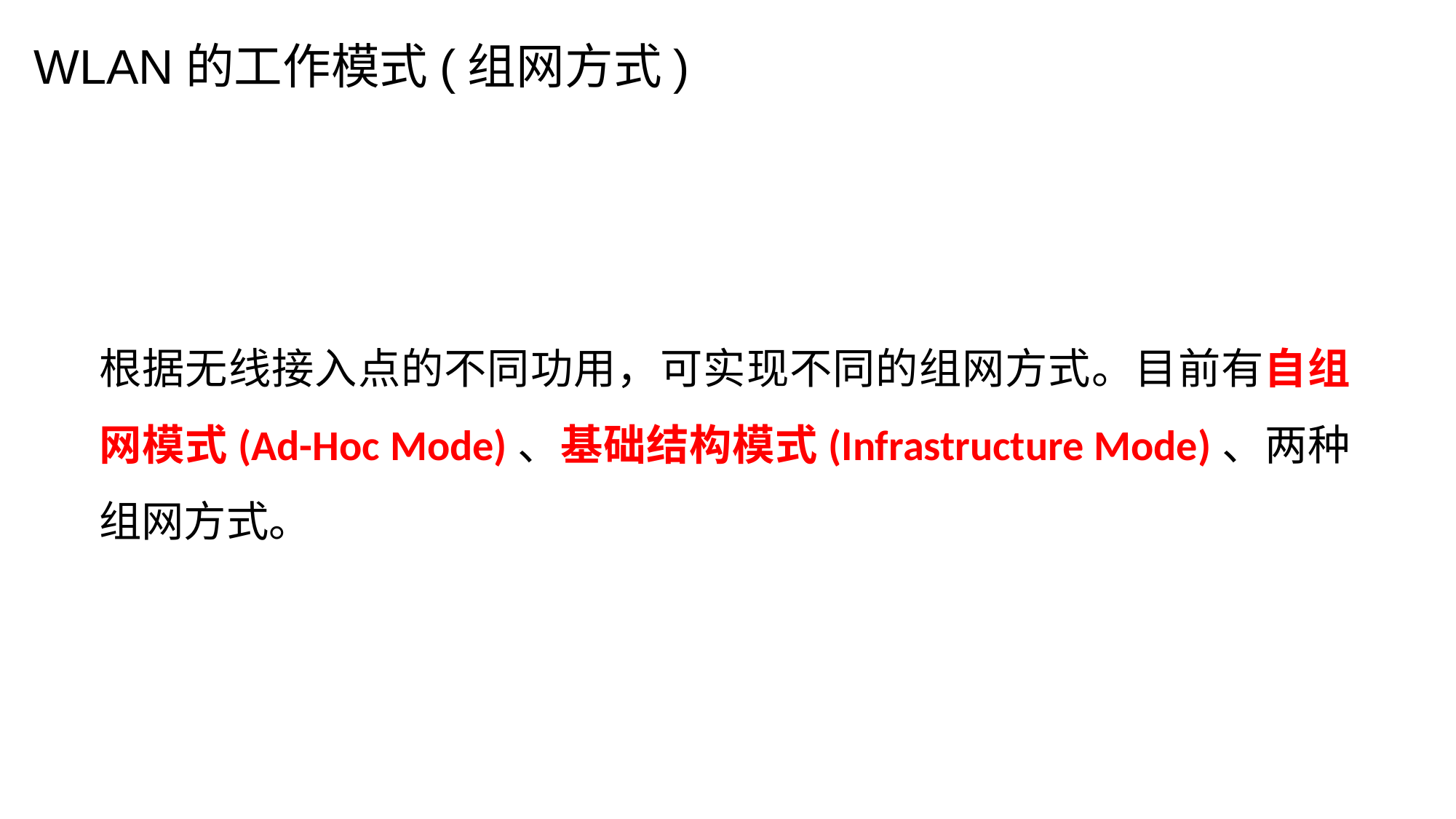

WLAN的工作模式(组网方式)
根据无线接入点的不同功用，可实现不同的组网方式。目前有自组网模式(Ad-Hoc Mode)、基础结构模式(Infrastructure Mode)、两种组网方式。